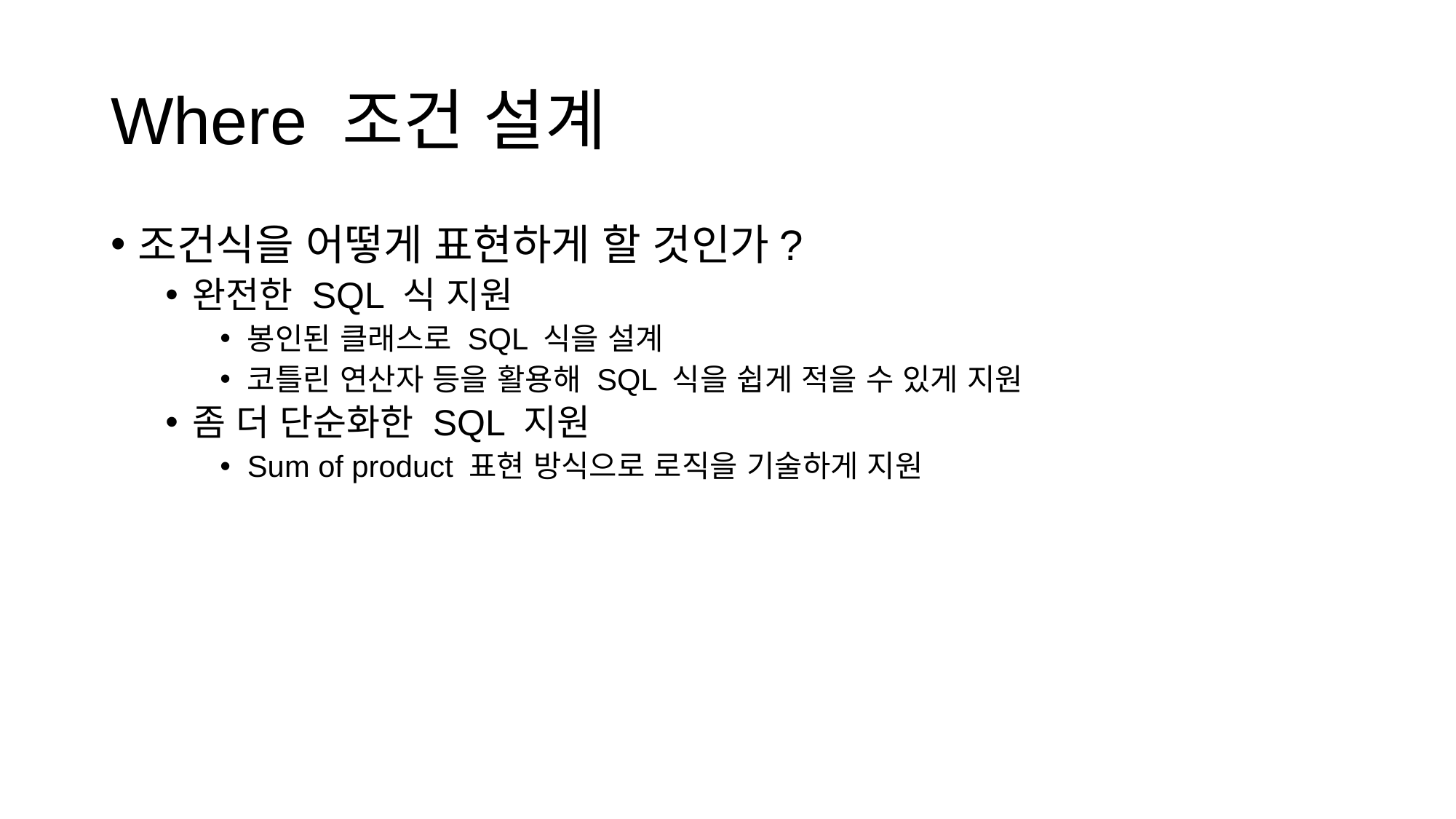

# Where 조건 설계
조건식을 어떻게 표현하게 할 것인가?
완전한 SQL 식 지원
봉인된 클래스로 SQL 식을 설계
코틀린 연산자 등을 활용해 SQL 식을 쉽게 적을 수 있게 지원
좀 더 단순화한 SQL 지원
Sum of product 표현 방식으로 로직을 기술하게 지원